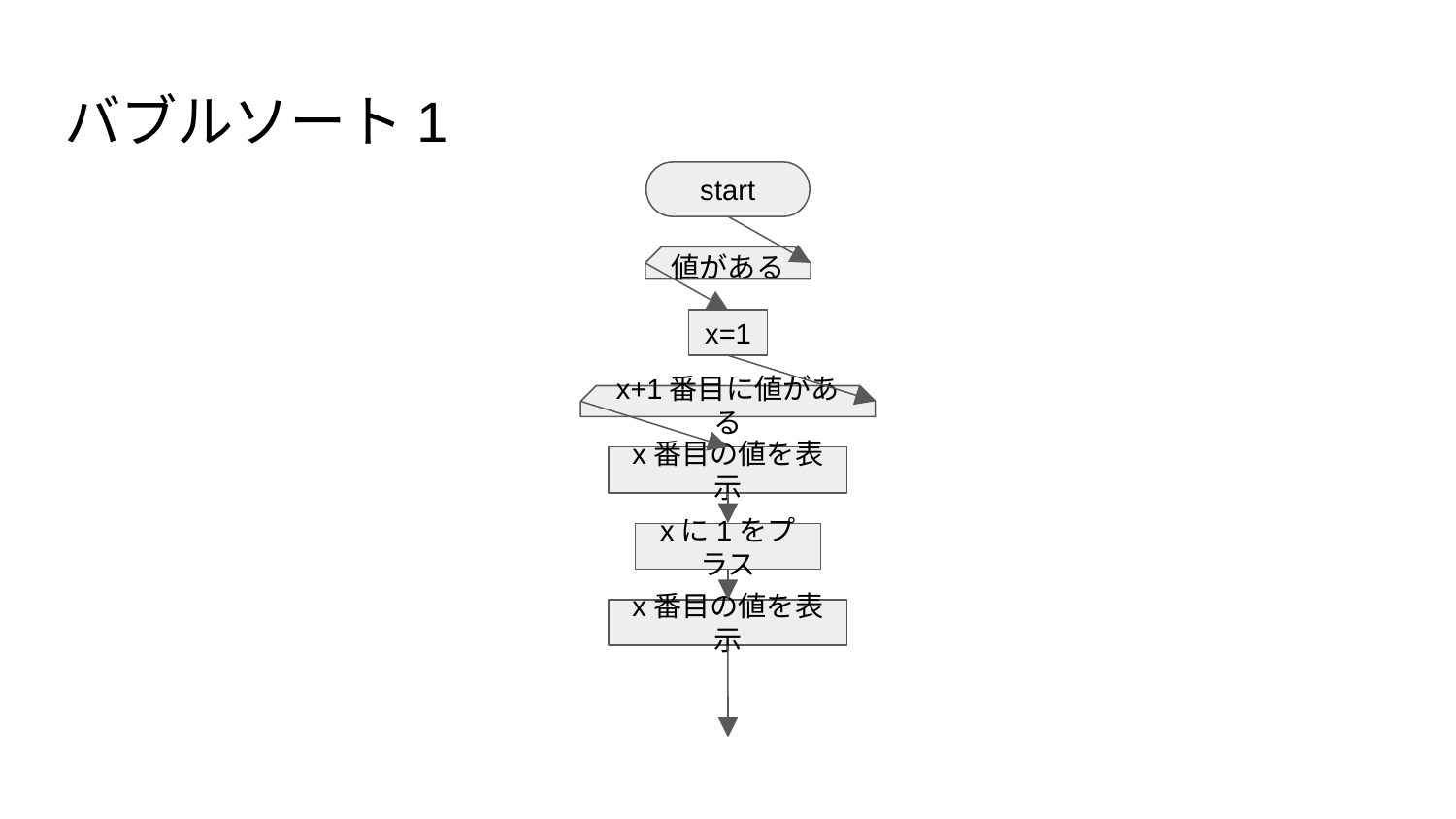

# バブルソート1
start
値がある
x=1
x+1番目に値がある
x番目の値を表示
xに1をプラス
x番目の値を表示